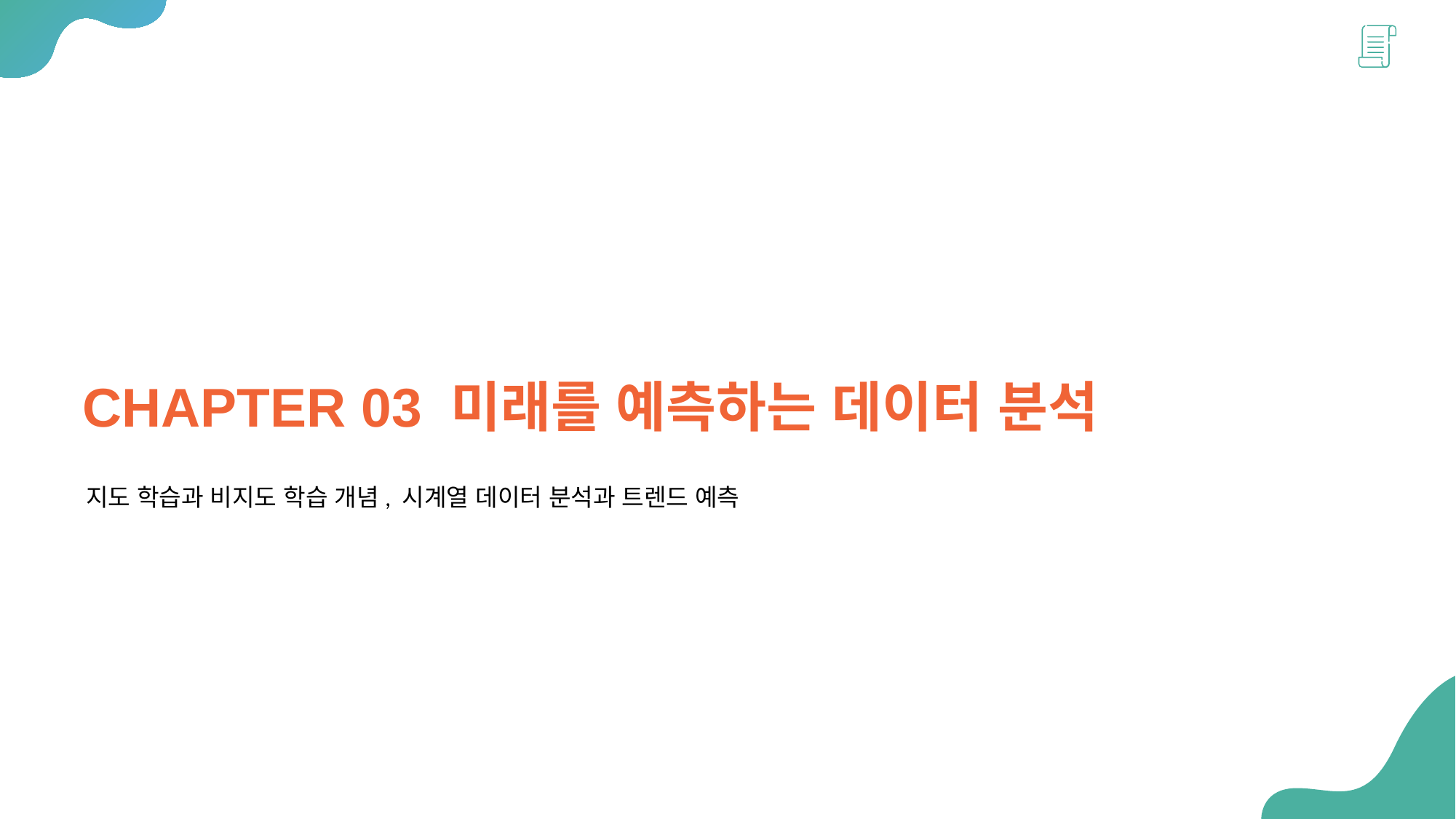

CHAPTER 03 미래를 예측하는 데이터 분석
지도 학습과 비지도 학습 개념, 시계열 데이터 분석과 트렌드 예측